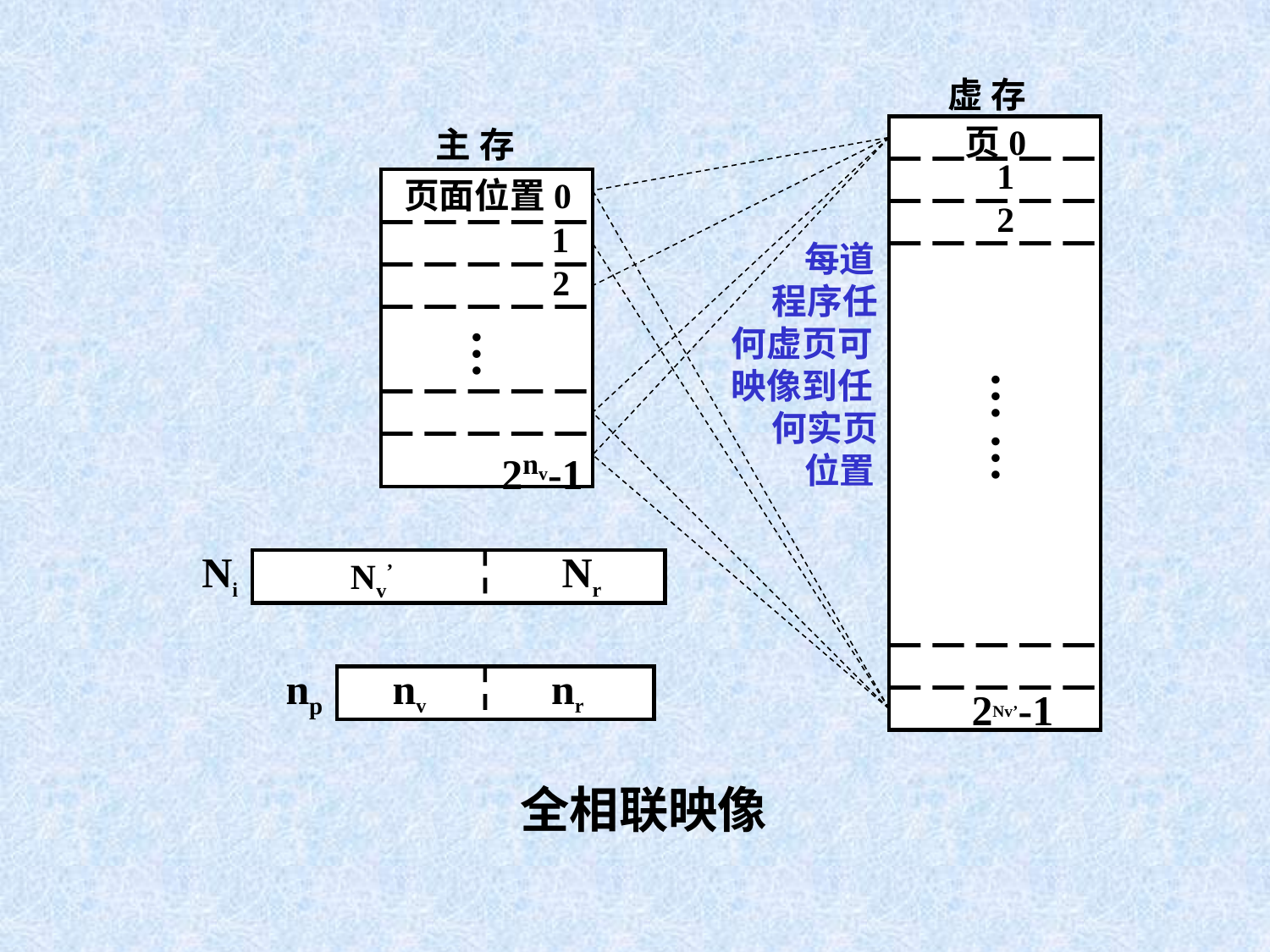

虚 存
页0
主 存

1

页面位置0

2

1

        每道
    程序任
何虚页可
映像到任
    何实页
        位置

2

…

… …

2nv-1

Ni
Nr
Nv’

np
nv
nr

2Nv’-1

全相联映像